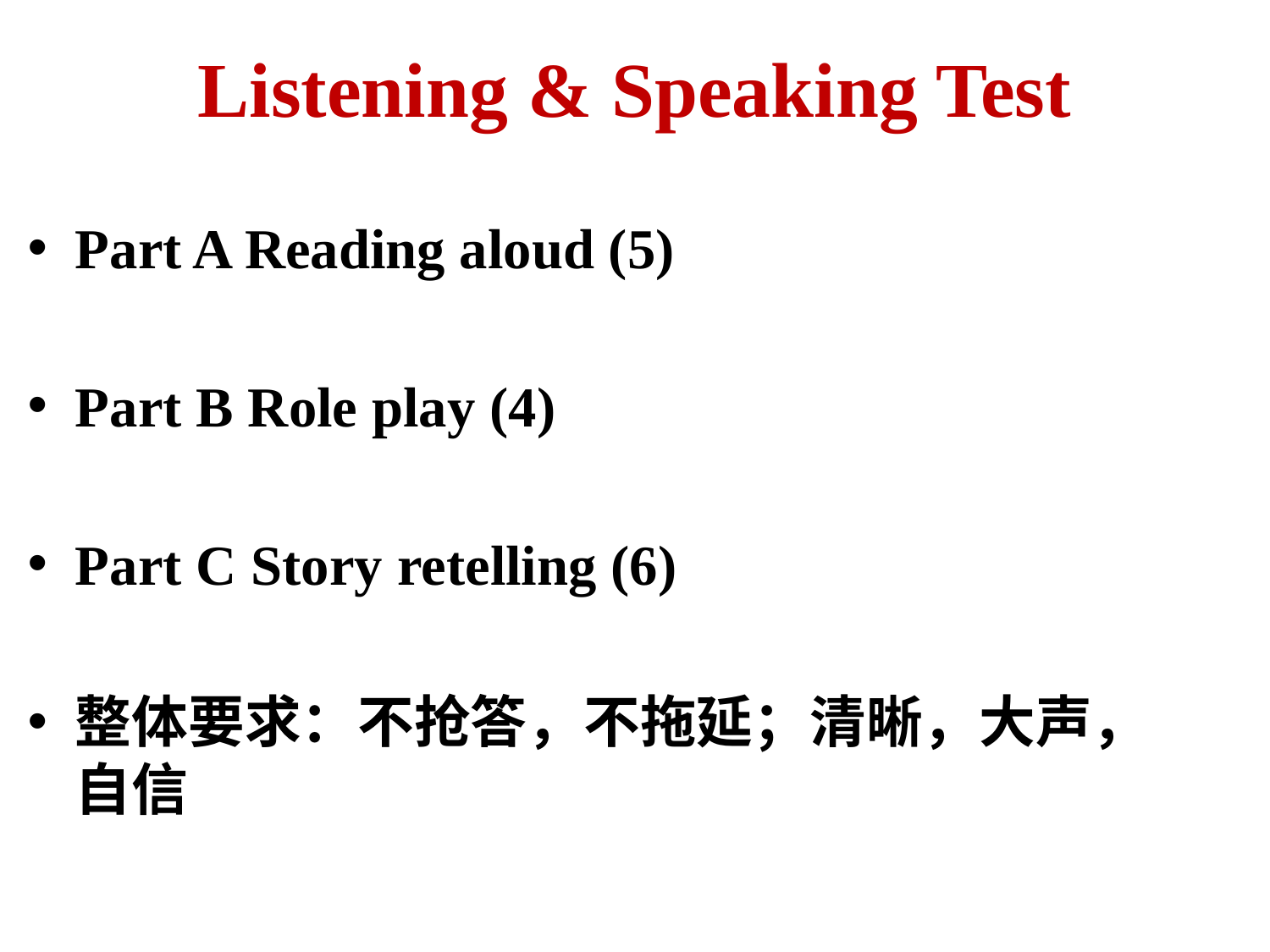

# Listening & Speaking Test
Part A Reading aloud (5)

Part B Role play (4)

Part C Story retelling (6)

整体要求：不抢答，不拖延；清晰，大声，自信